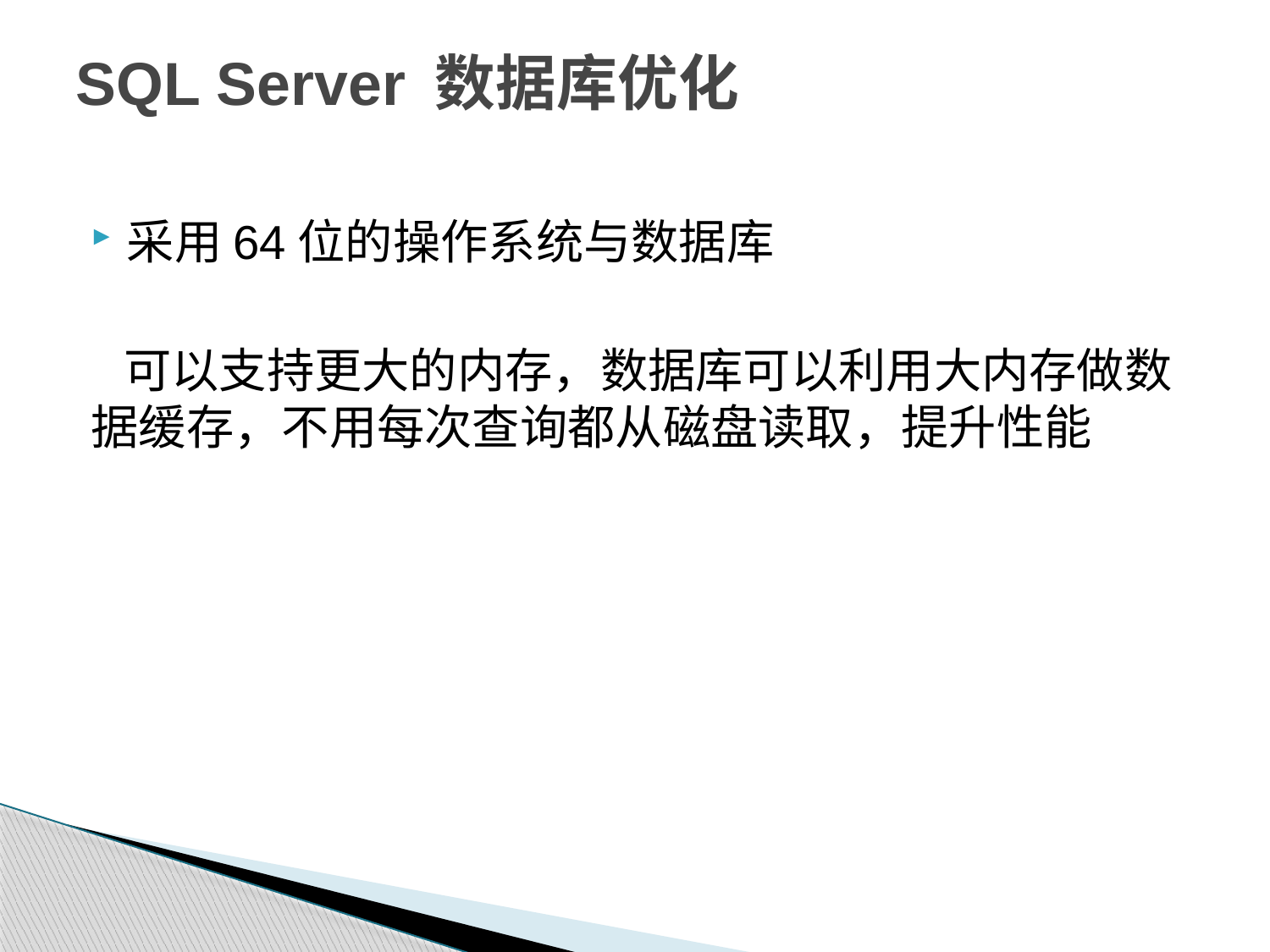

# SQL Server 数据库优化
采用64位的操作系统与数据库

  可以支持更大的内存，数据库可以利用大内存做数据缓存，不用每次查询都从磁盘读取，提升性能